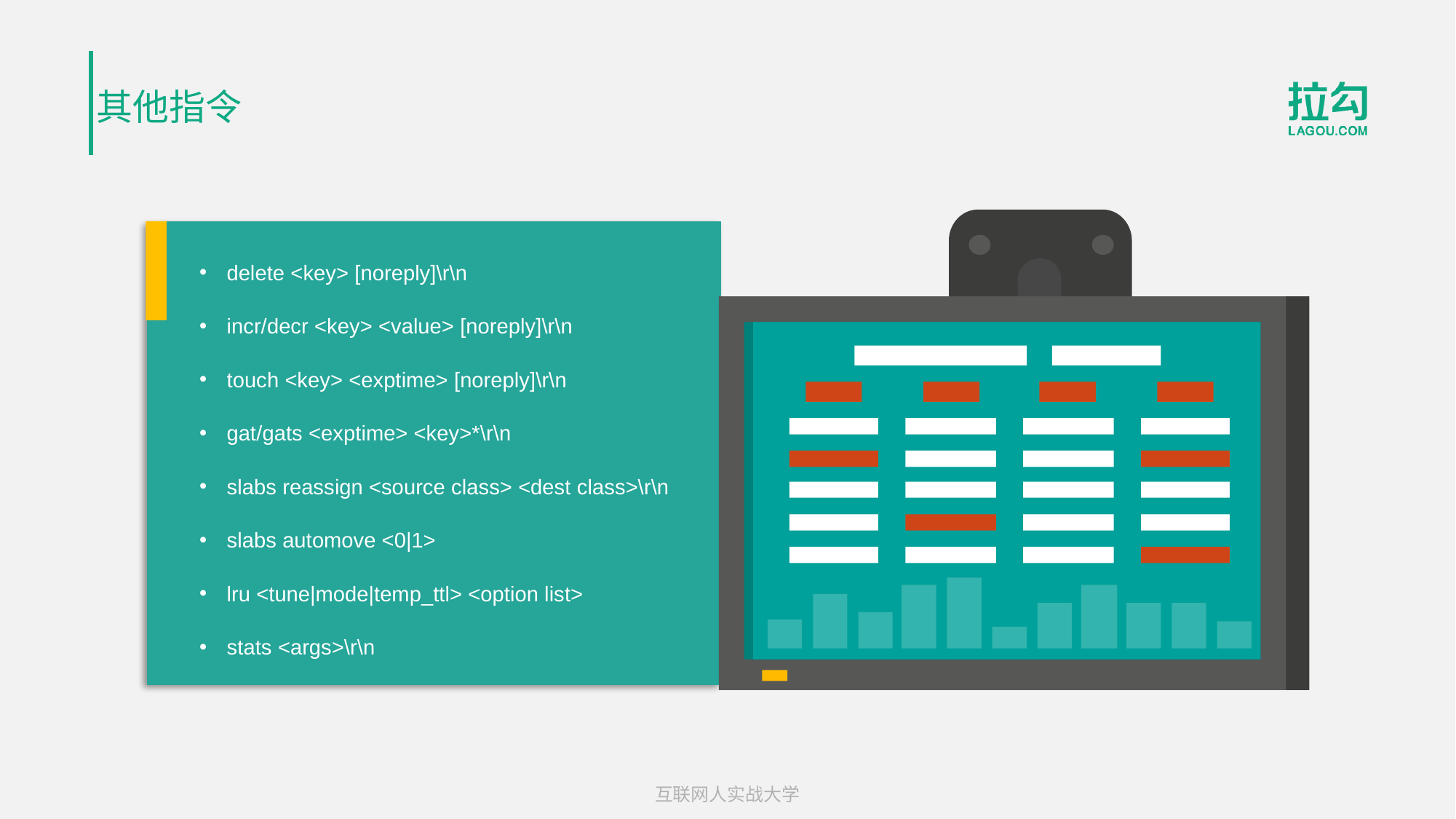

# 其他指令

delete <key> [noreply]\r\n
incr/decr <key> <value> [noreply]\r\n
touch <key> <exptime> [noreply]\r\n
gat/gats <exptime> <key>*\r\n
slabs reassign <source class> <dest class>\r\n
slabs automove <0|1>
lru <tune|mode|temp_ttl> <option list>
stats <args>\r\n